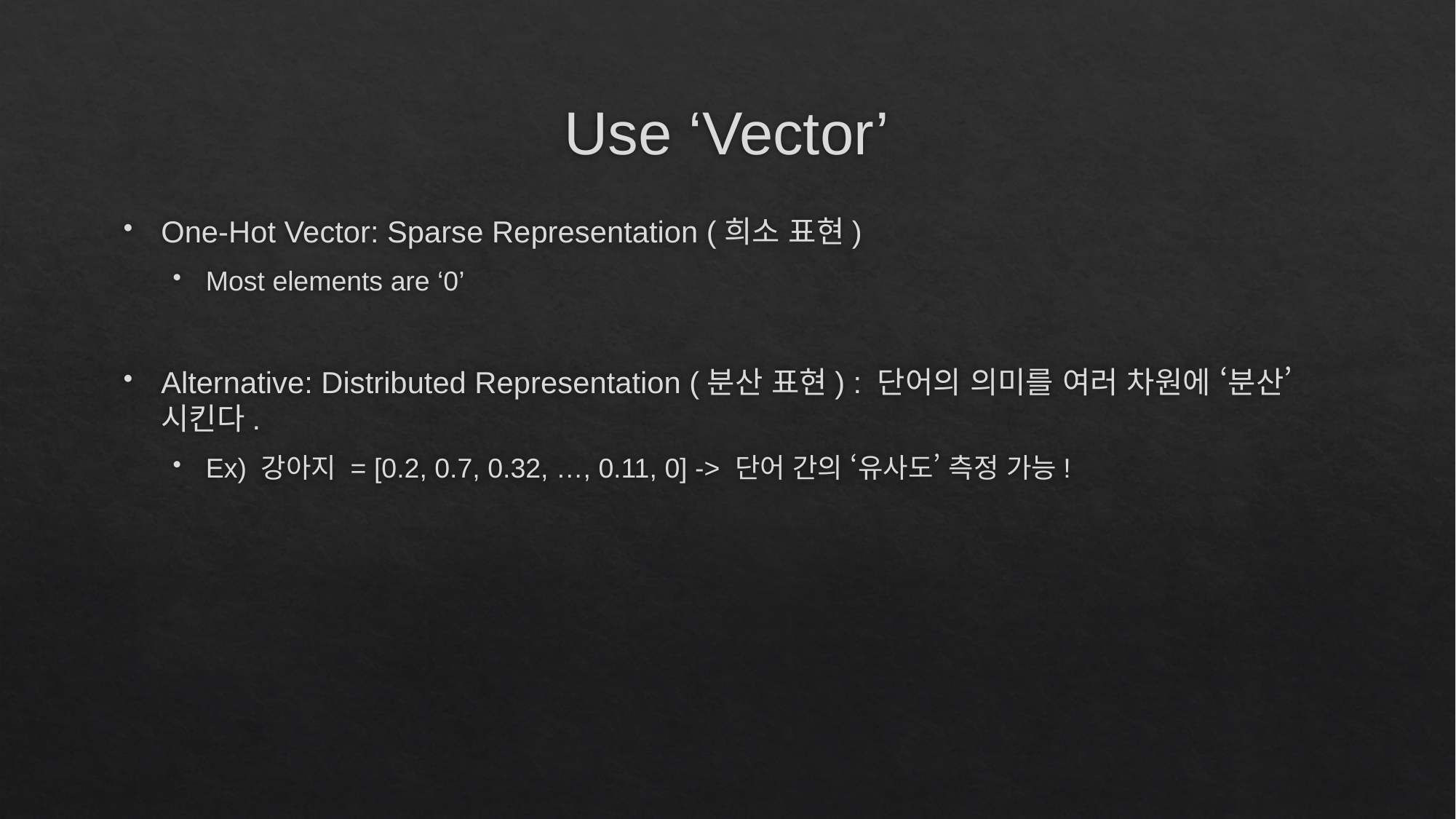

# Use ‘Vector’
One-Hot Vector: Sparse Representation (희소 표현)
Most elements are ‘0’

Alternative: Distributed Representation (분산 표현) : 단어의 의미를 여러 차원에 ‘분산’ 시킨다.
Ex) 강아지 = [0.2, 0.7, 0.32, …, 0.11, 0] -> 단어 간의 ‘유사도’ 측정 가능!